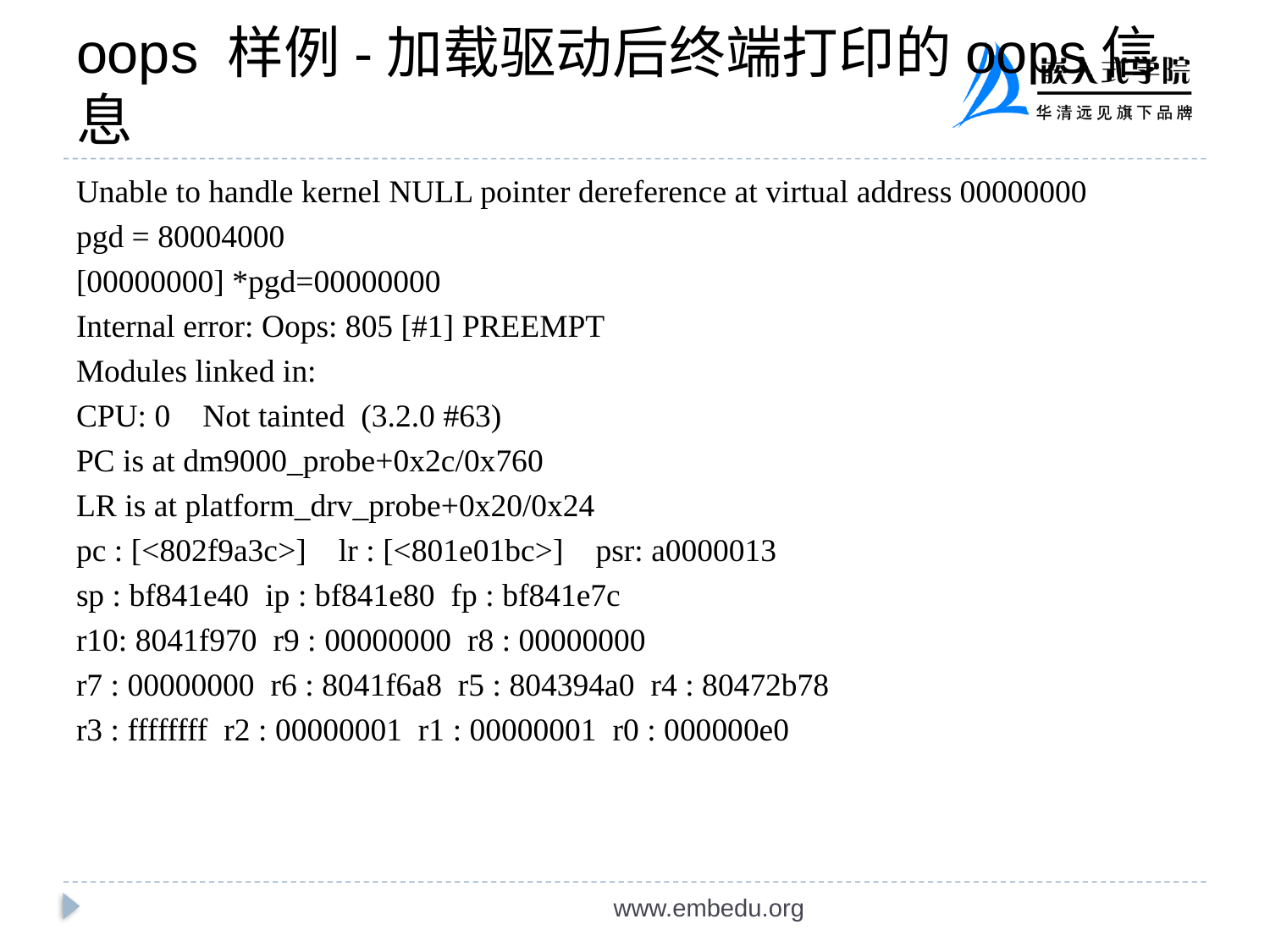

# oops 样例-加载驱动后终端打印的oops信息
Unable to handle kernel NULL pointer dereference at virtual address 00000000
pgd = 80004000
[00000000] *pgd=00000000
Internal error: Oops: 805 [#1] PREEMPT
Modules linked in:
CPU: 0    Not tainted  (3.2.0 #63)
PC is at dm9000_probe+0x2c/0x760
LR is at platform_drv_probe+0x20/0x24
pc : [<802f9a3c>]    lr : [<801e01bc>]    psr: a0000013
sp : bf841e40  ip : bf841e80  fp : bf841e7c
r10: 8041f970  r9 : 00000000  r8 : 00000000
r7 : 00000000  r6 : 8041f6a8  r5 : 804394a0  r4 : 80472b78
r3 : ffffffff  r2 : 00000001  r1 : 00000001  r0 : 000000e0
www.embedu.org